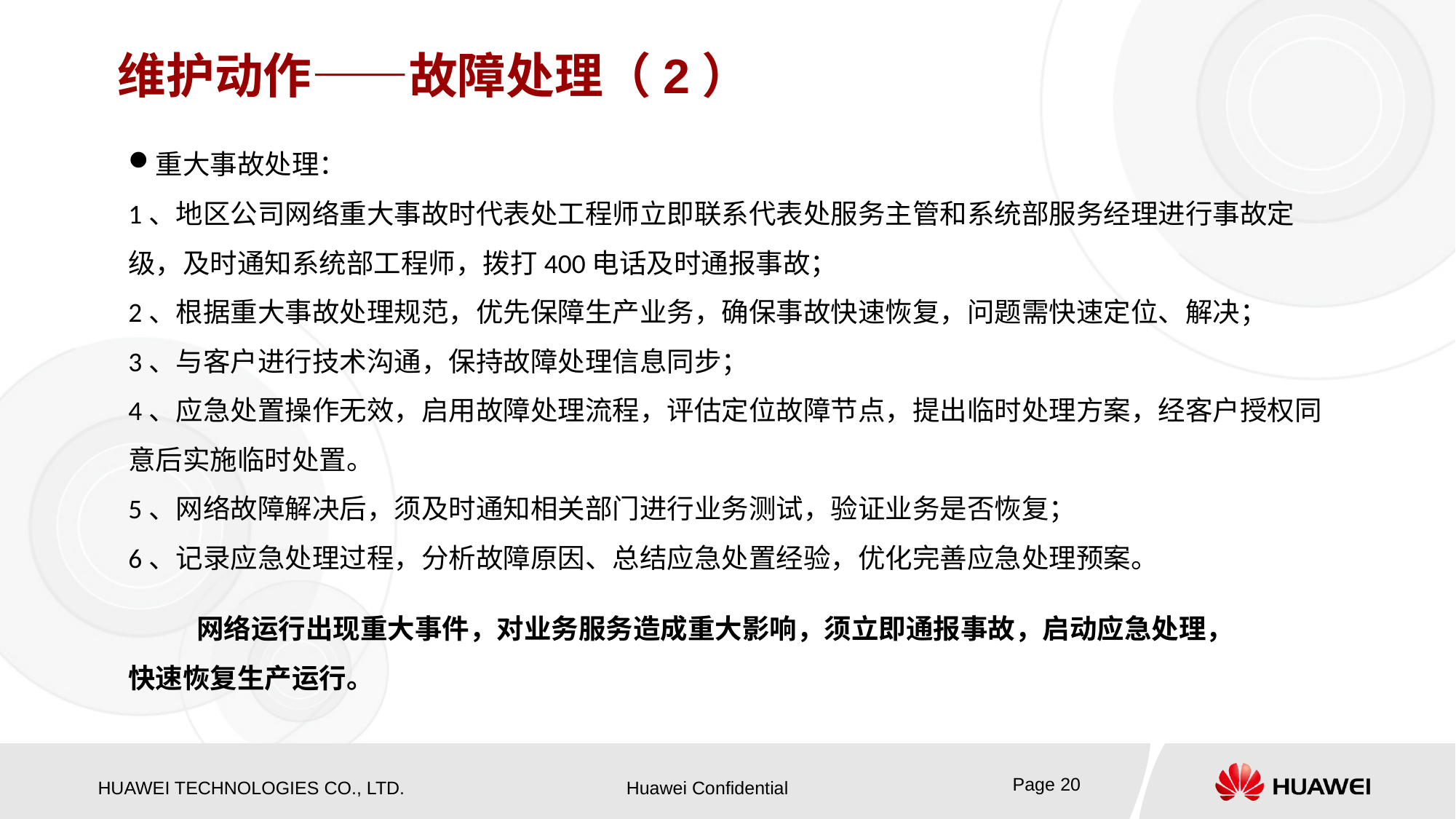

# 维护动作——故障处理（2）
重大事故处理：
1、地区公司网络重大事故时代表处工程师立即联系代表处服务主管和系统部服务经理进行事故定级，及时通知系统部工程师，拨打400电话及时通报事故；
2、根据重大事故处理规范，优先保障生产业务，确保事故快速恢复，问题需快速定位、解决；
3、与客户进行技术沟通，保持故障处理信息同步；
4、应急处置操作无效，启用故障处理流程，评估定位故障节点，提出临时处理方案，经客户授权同意后实施临时处置。
5、网络故障解决后，须及时通知相关部门进行业务测试，验证业务是否恢复；
6、记录应急处理过程，分析故障原因、总结应急处置经验，优化完善应急处理预案。
          网络运行出现重大事件，对业务服务造成重大影响，须立即通报事故，启动应急处理，快速恢复生产运行。